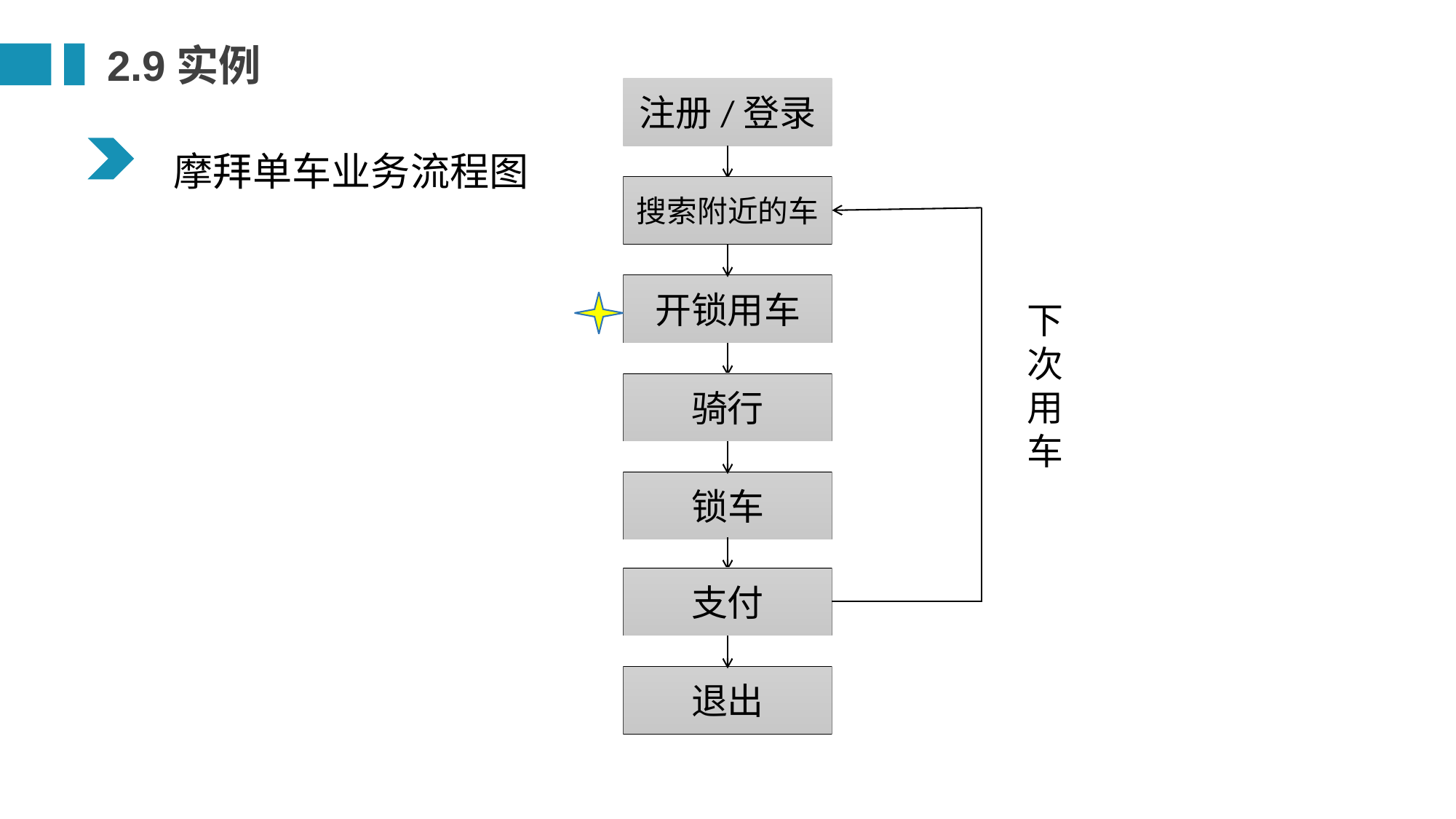

2.9实例

注册/登录
摩拜单车业务流程图

搜索附近的车
开锁用车

下次用车
骑行
锁车
支付
退出
69